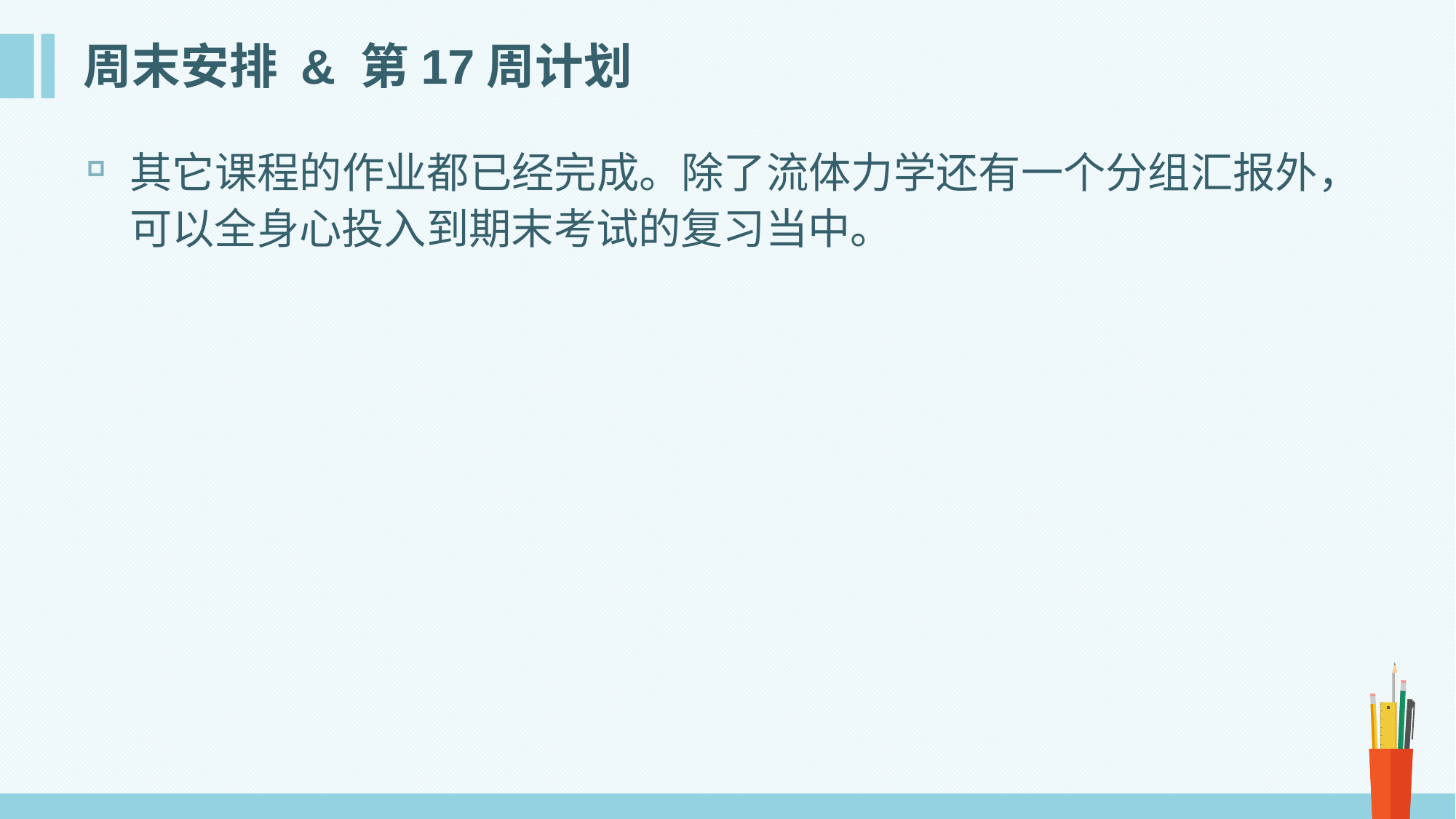

# 周末安排 & 第17周计划
其它课程的作业都已经完成。除了流体力学还有一个分组汇报外，可以全身心投入到期末考试的复习当中。